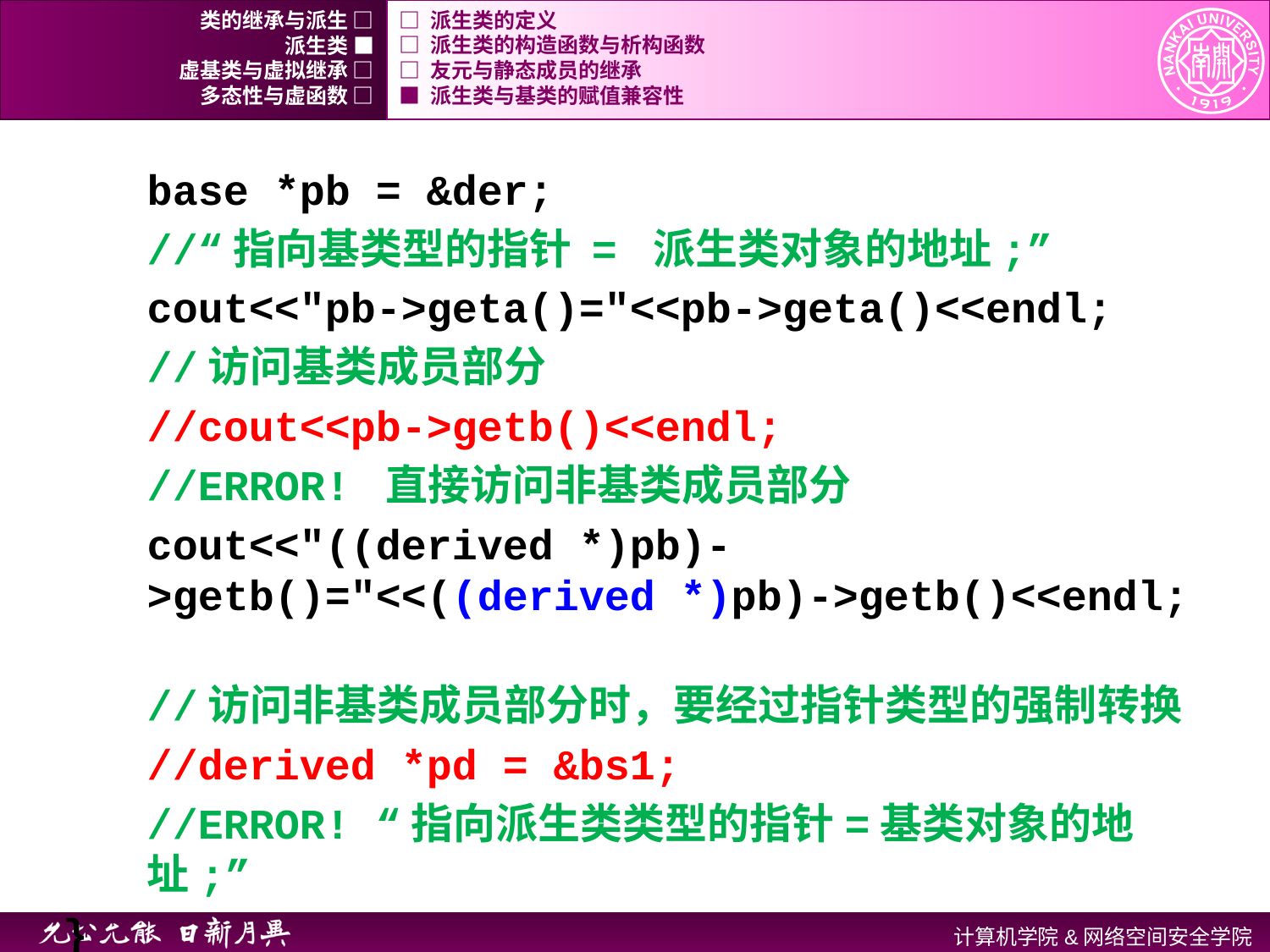

类的继承与派生 □
□ 派生类的定义
派生类 ■
□ 派生类的构造函数与析构函数
虚基类与虚拟继承 □
□ 友元与静态成员的继承
多态性与虚函数 □
■ 派生类与基类的赋值兼容性
	base *pb = &der;
	//“指向基类型的指针 = 派生类对象的地址;”
	cout<<"pb->geta()="<<pb->geta()<<endl;
	//访问基类成员部分
	//cout<<pb->getb()<<endl;
	//ERROR! 直接访问非基类成员部分
	cout<<"((derived *)pb)->getb()="<<((derived *)pb)->getb()<<endl;
	//访问非基类成员部分时，要经过指针类型的强制转换
	//derived *pd = &bs1;
	//ERROR! “指向派生类类型的指针=基类对象的地址;”
}